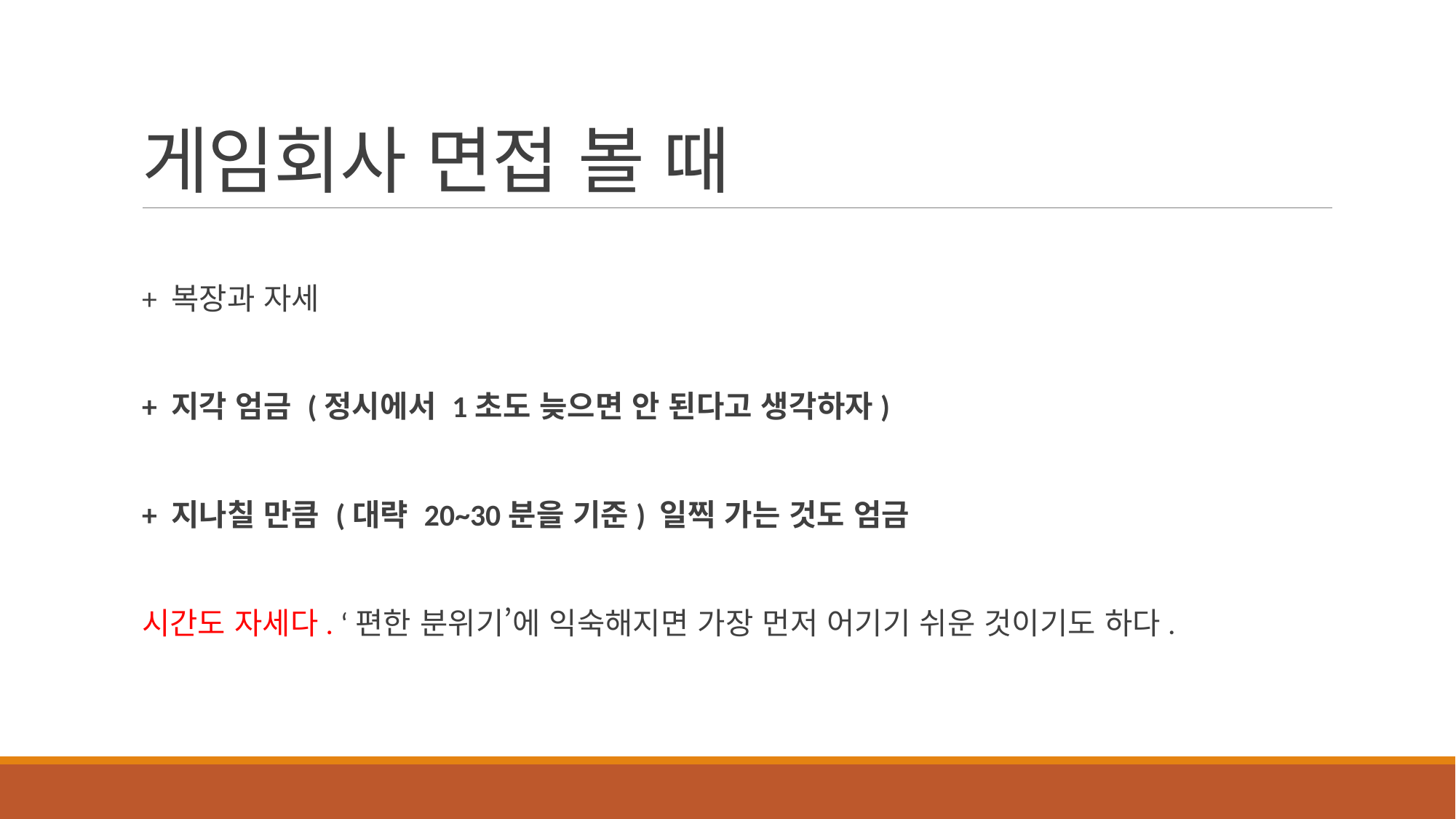

# 게임회사 면접 볼 때

+ 복장과 자세

+ 지각 엄금 (정시에서 1초도 늦으면 안 된다고 생각하자)

+ 지나칠 만큼 (대략 20~30분을 기준) 일찍 가는 것도 엄금

시간도 자세다. ‘편한 분위기’에 익숙해지면 가장 먼저 어기기 쉬운 것이기도 하다.